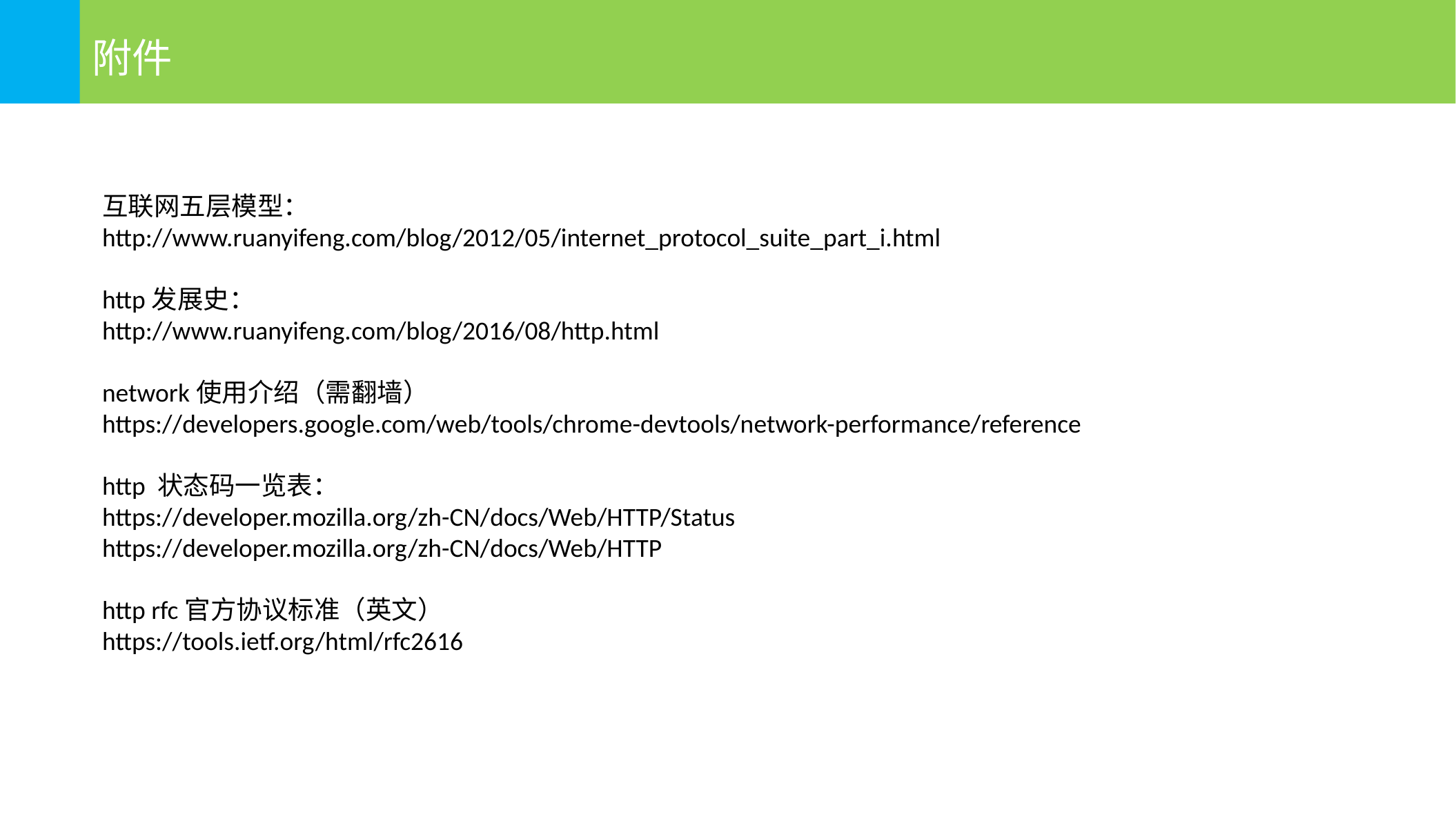

附件
互联网五层模型：
http://www.ruanyifeng.com/blog/2012/05/internet_protocol_suite_part_i.html
http发展史：
http://www.ruanyifeng.com/blog/2016/08/http.html
network使用介绍（需翻墙）
https://developers.google.com/web/tools/chrome-devtools/network-performance/reference
http 状态码一览表：
https://developer.mozilla.org/zh-CN/docs/Web/HTTP/Status
https://developer.mozilla.org/zh-CN/docs/Web/HTTP
http rfc官方协议标准（英文）
https://tools.ietf.org/html/rfc2616